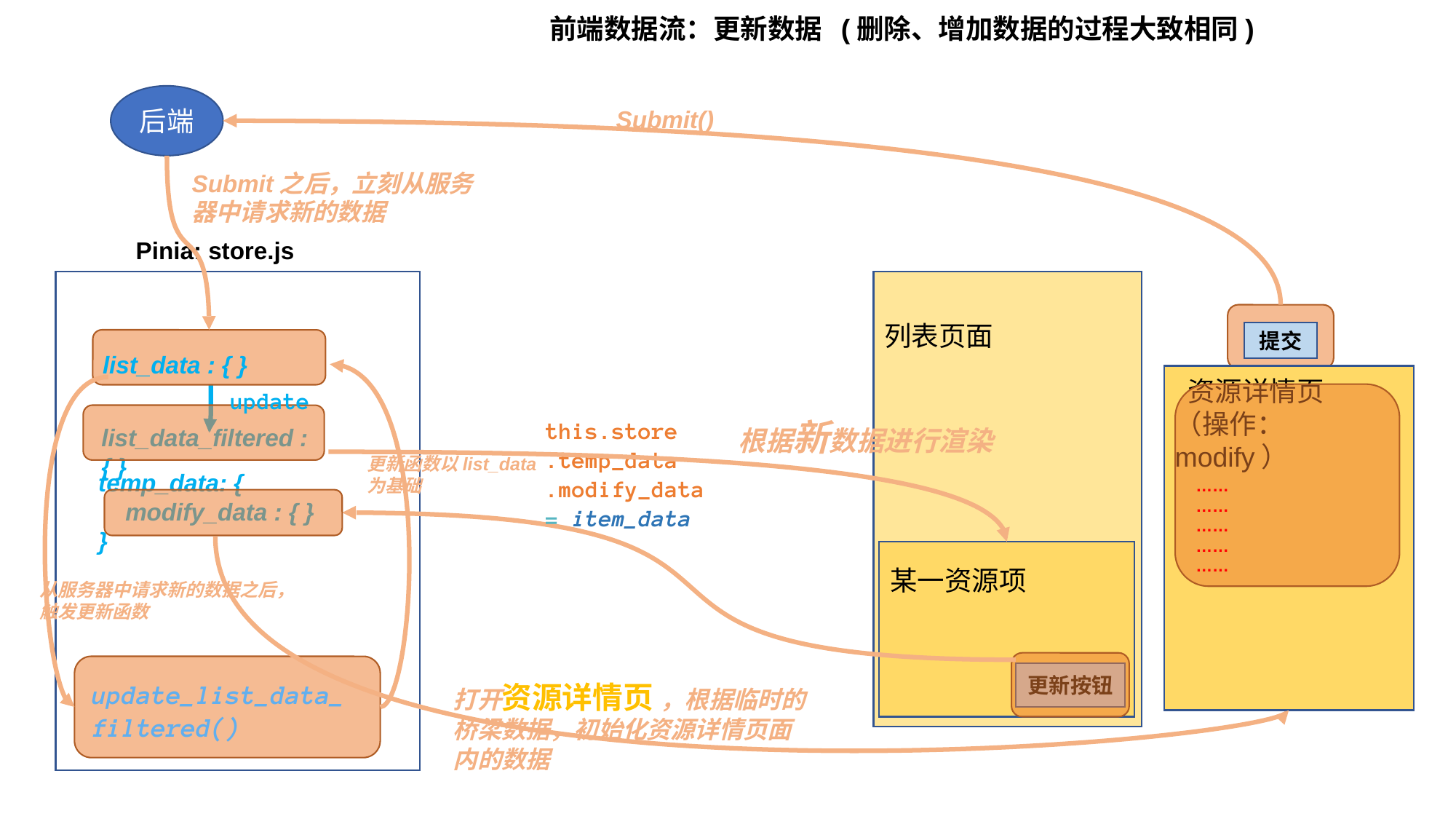

前端数据流：更新数据  (删除、增加数据的过程大致相同)
后端
Submit()
Submit之后，立刻从服务器中请求新的数据
Pinia: store.js

列表页面

提交

list_data : { }
 资源详情页
（操作：modify）

update

……
……
……
……
……

根据新数据进行渲染
this.store
.temp_data
.modify_data
= item_data
list_data_filtered : { }
更新函数以list_data为基础
temp_data: {
    modify_data : { }
}

某一资源项

从服务器中请求新的数据之后，触发更新函数

更新按钮
update_list_data_filtered()
打开资源详情页 ，根据临时的桥梁数据，初始化资源详情页面内的数据